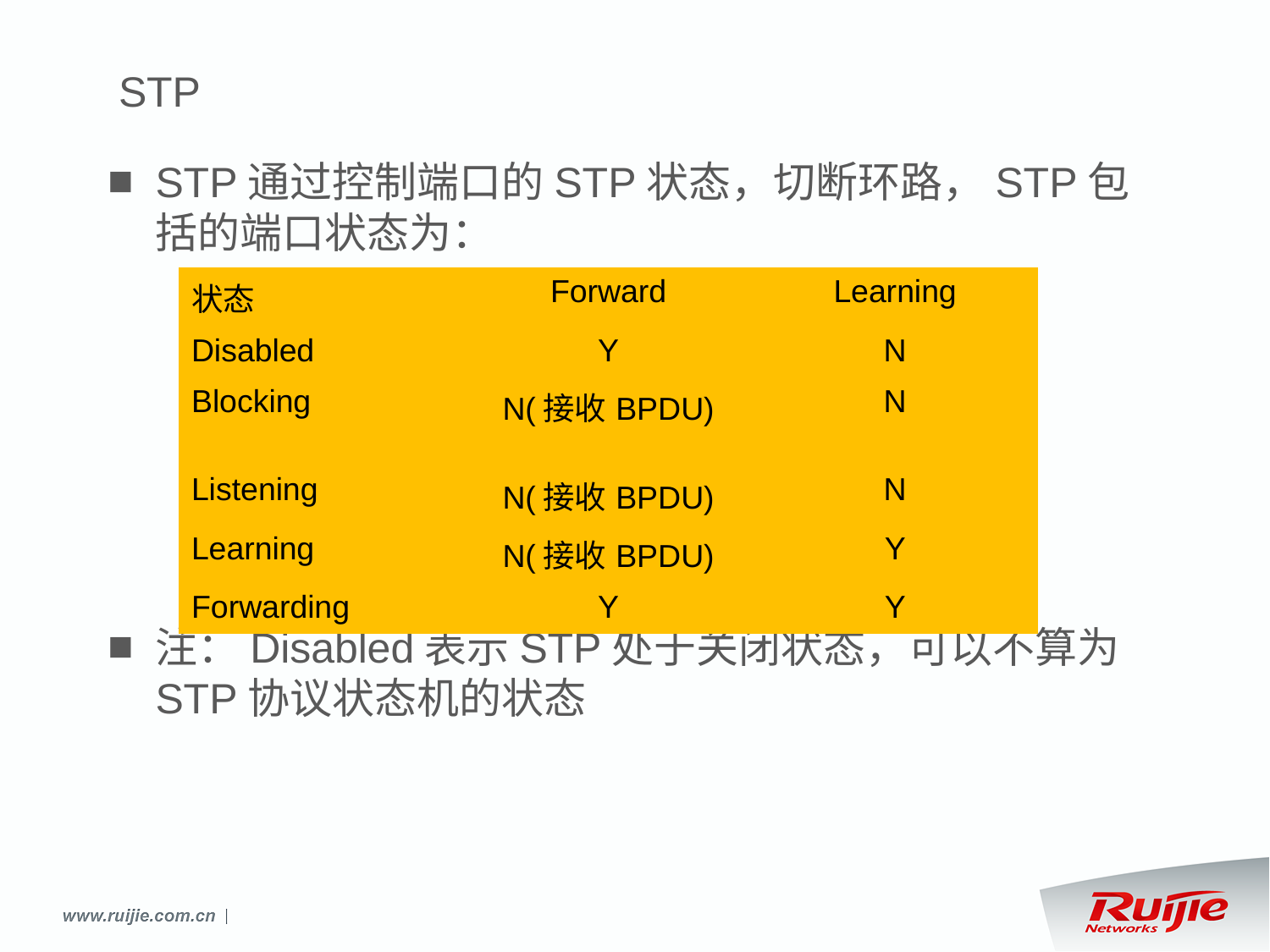

# STP
STP通过控制端口的STP状态，切断环路，STP包括的端口状态为：

注：Disabled表示STP处于关闭状态，可以不算为STP协议状态机的状态
| 状态 | Forward | Learning |
| --- | --- | --- |
| Disabled | Y | N |
| Blocking | N(接收BPDU) | N |
| Listening | N(接收BPDU) | N |
| Learning | N(接收BPDU) | Y |
| Forwarding | Y | Y |